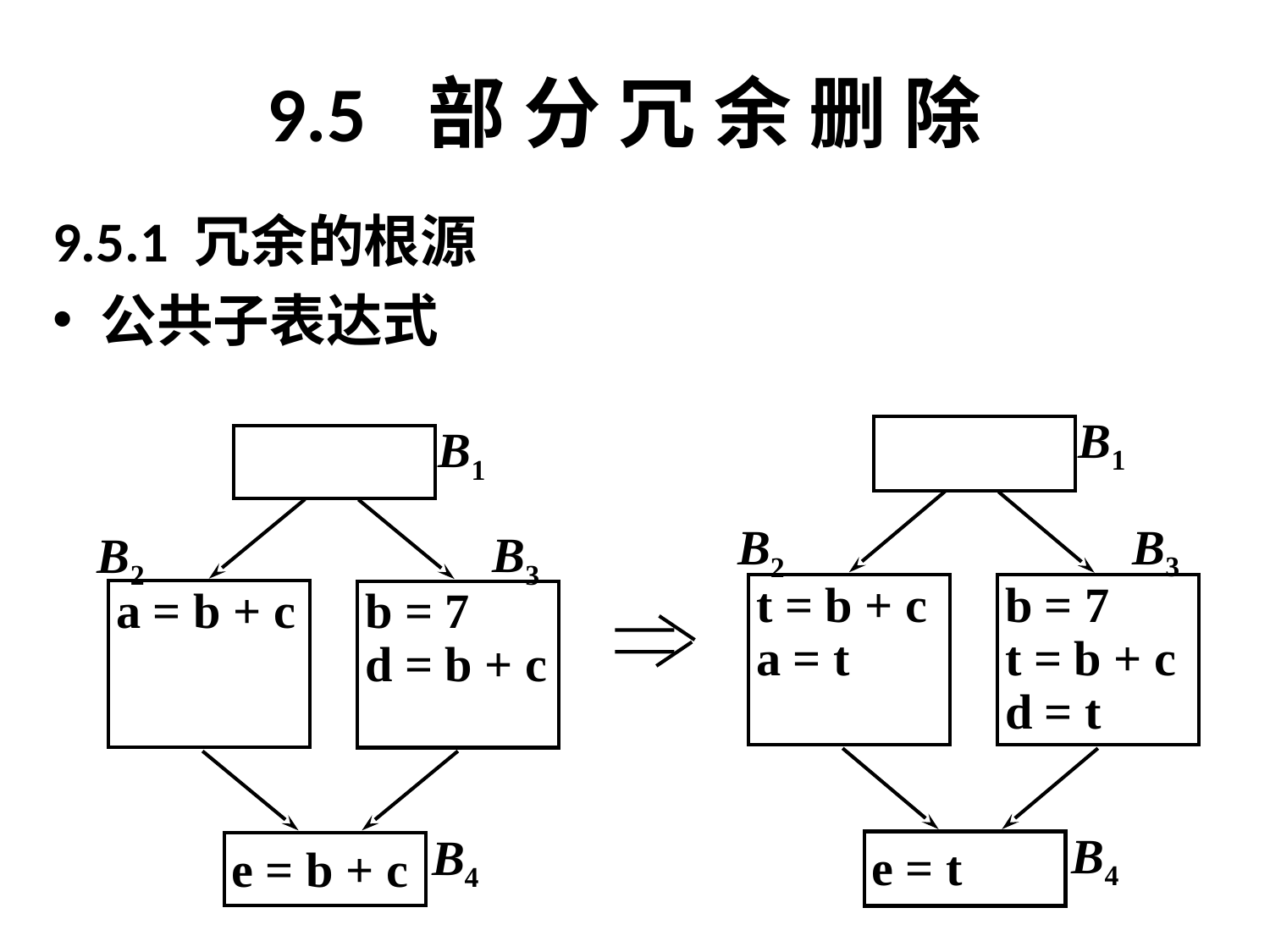

# 9.5  部 分 冗 余 删 除
9.5.1 冗余的根源
公共子表达式
B1

B3
B2
t = b + c
a = t
b = 7
t = b + c
d = t

B4
e = t
B1

B3
B2
a = b + c
b = 7
d = b + c

B4
e = b + c